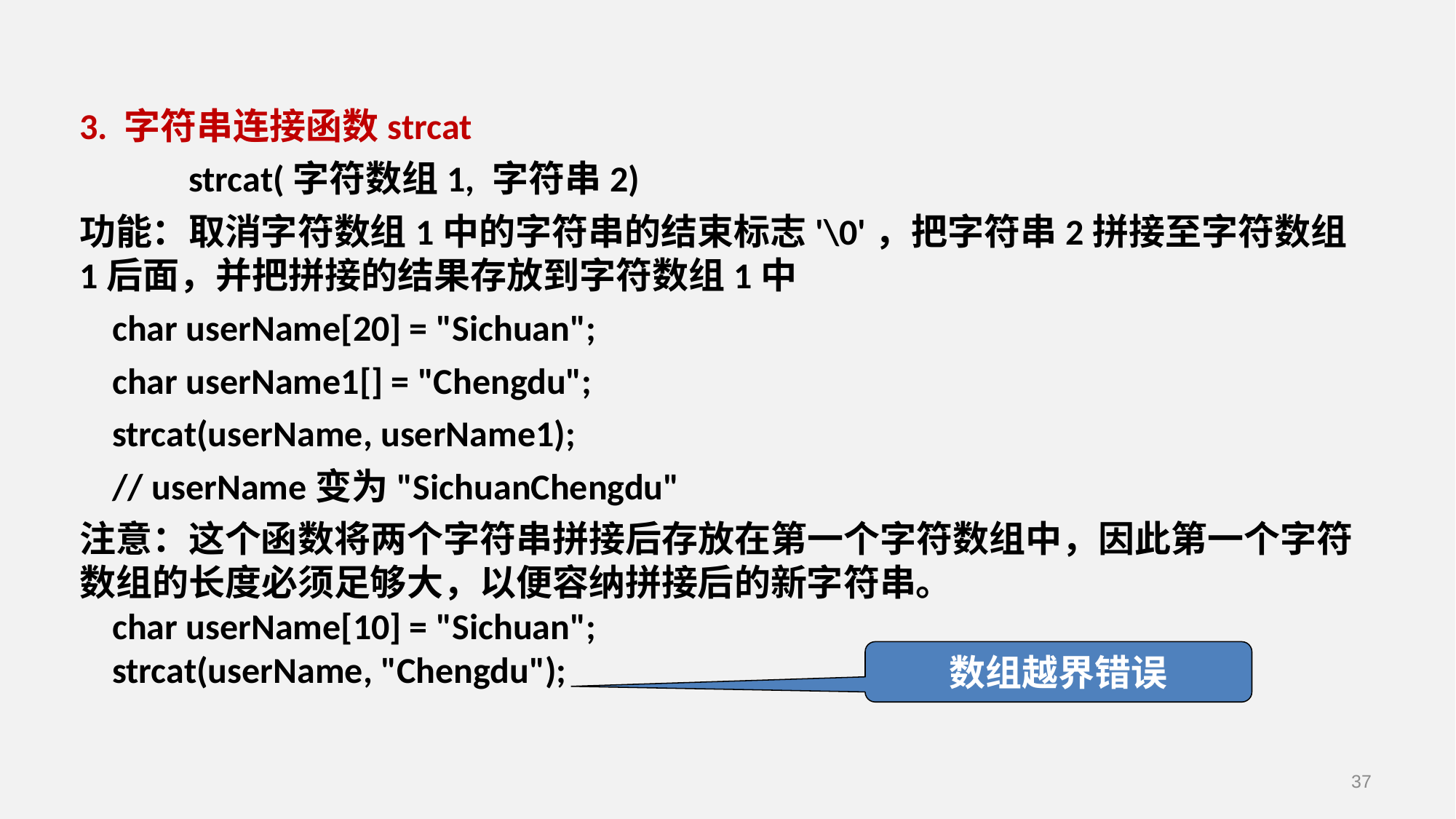

3. 字符串连接函数strcat
	strcat(字符数组1, 字符串2)
功能：取消字符数组1中的字符串的结束标志'\0'，把字符串2拼接至字符数组1后面，并把拼接的结果存放到字符数组1中
    char userName[20] = "Sichuan";
    char userName1[] = "Chengdu";
    strcat(userName, userName1);
    // userName变为"SichuanChengdu"
注意：这个函数将两个字符串拼接后存放在第一个字符数组中，因此第一个字符数组的长度必须足够大，以便容纳拼接后的新字符串。
    char userName[10] = "Sichuan";
    strcat(userName, "Chengdu");
数组越界错误
37